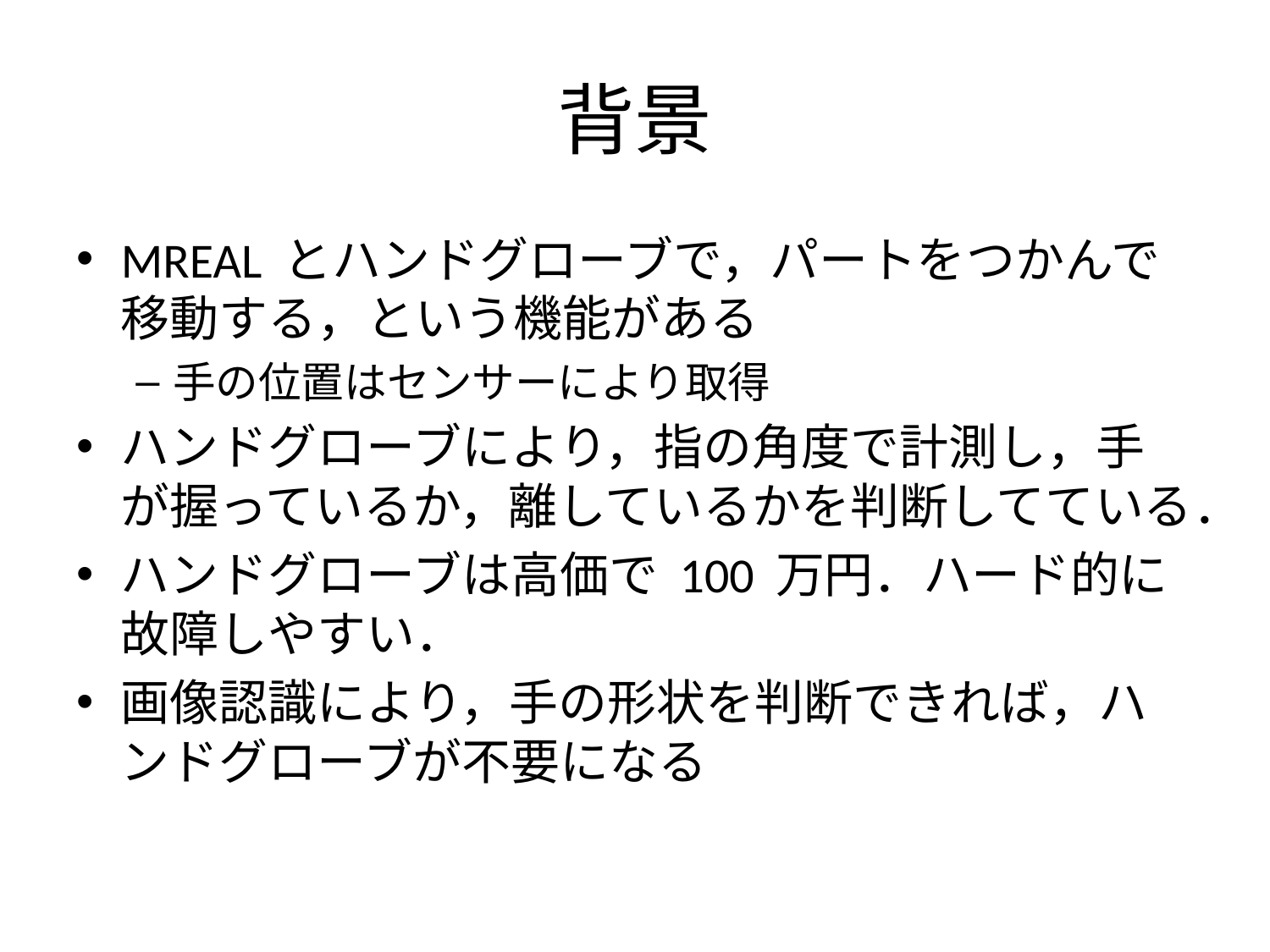

# 背景
MREAL とハンドグローブで，パートをつかんで移動する，という機能がある
手の位置はセンサーにより取得
ハンドグローブにより，指の角度で計測し，手が握っているか，離しているかを判断してている．
ハンドグローブは高価で 100 万円．ハード的に故障しやすい．
画像認識により，手の形状を判断できれば，ハンドグローブが不要になる